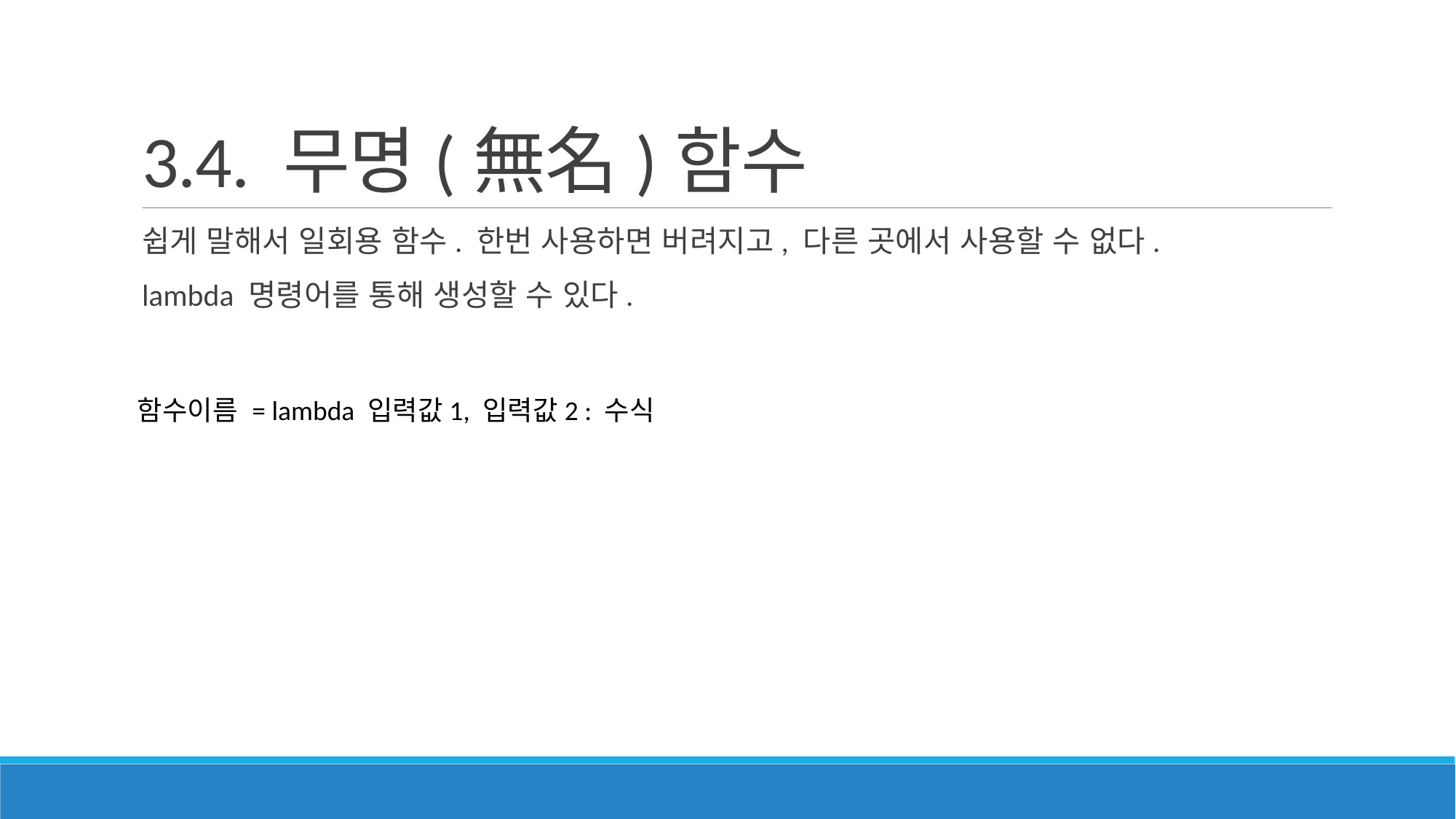

# 3.4. 무명(無名)함수
쉽게 말해서 일회용 함수. 한번 사용하면 버려지고, 다른 곳에서 사용할 수 없다.
lambda 명령어를 통해 생성할 수 있다.
함수이름 = lambda 입력값1, 입력값2 : 수식